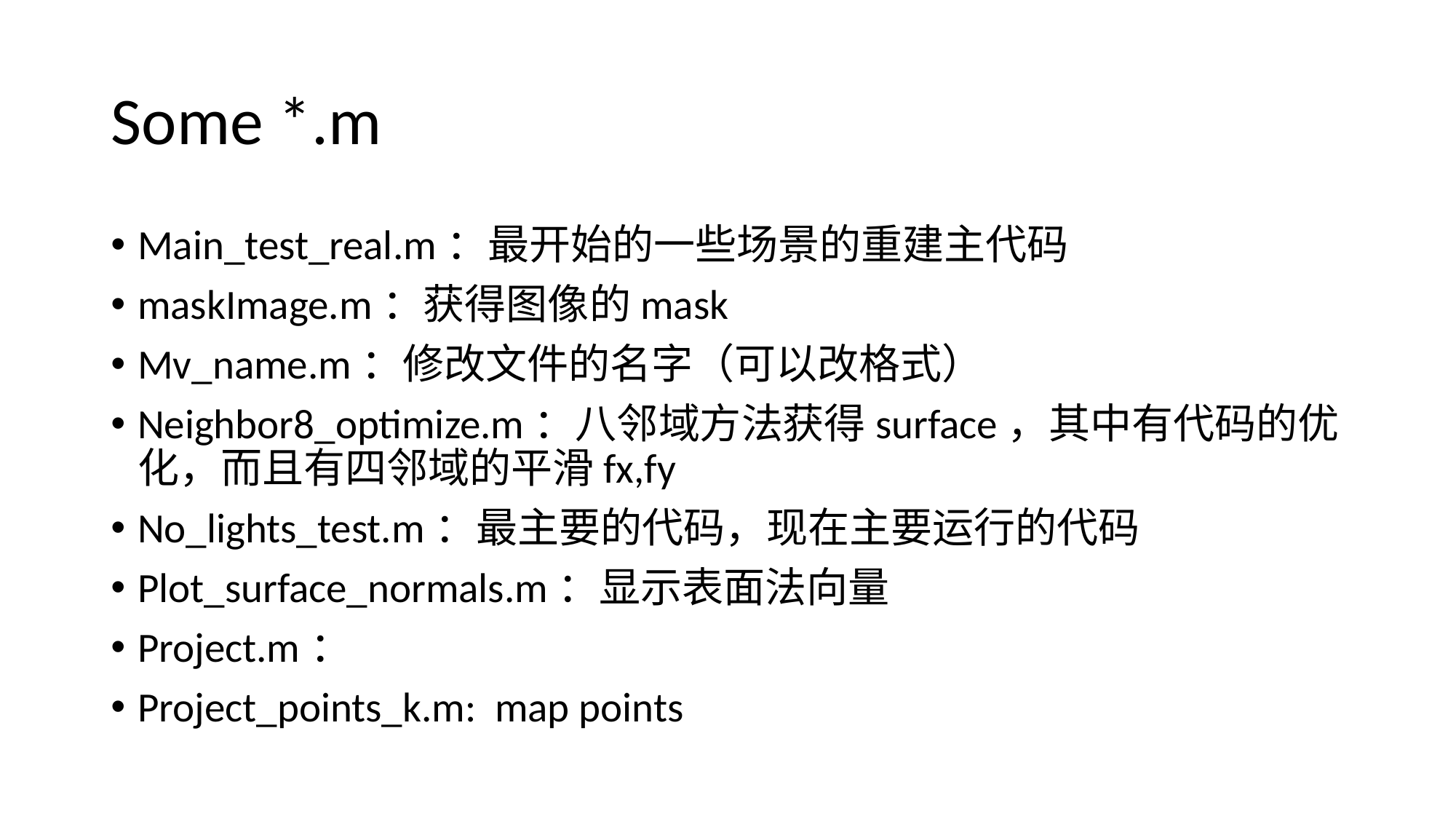

# Some *.m
Main_test_real.m：最开始的一些场景的重建主代码
maskImage.m：获得图像的mask
Mv_name.m：修改文件的名字（可以改格式）
Neighbor8_optimize.m：八邻域方法获得surface，其中有代码的优化，而且有四邻域的平滑fx,fy
No_lights_test.m：最主要的代码，现在主要运行的代码
Plot_surface_normals.m：显示表面法向量
Project.m：
Project_points_k.m:  map points